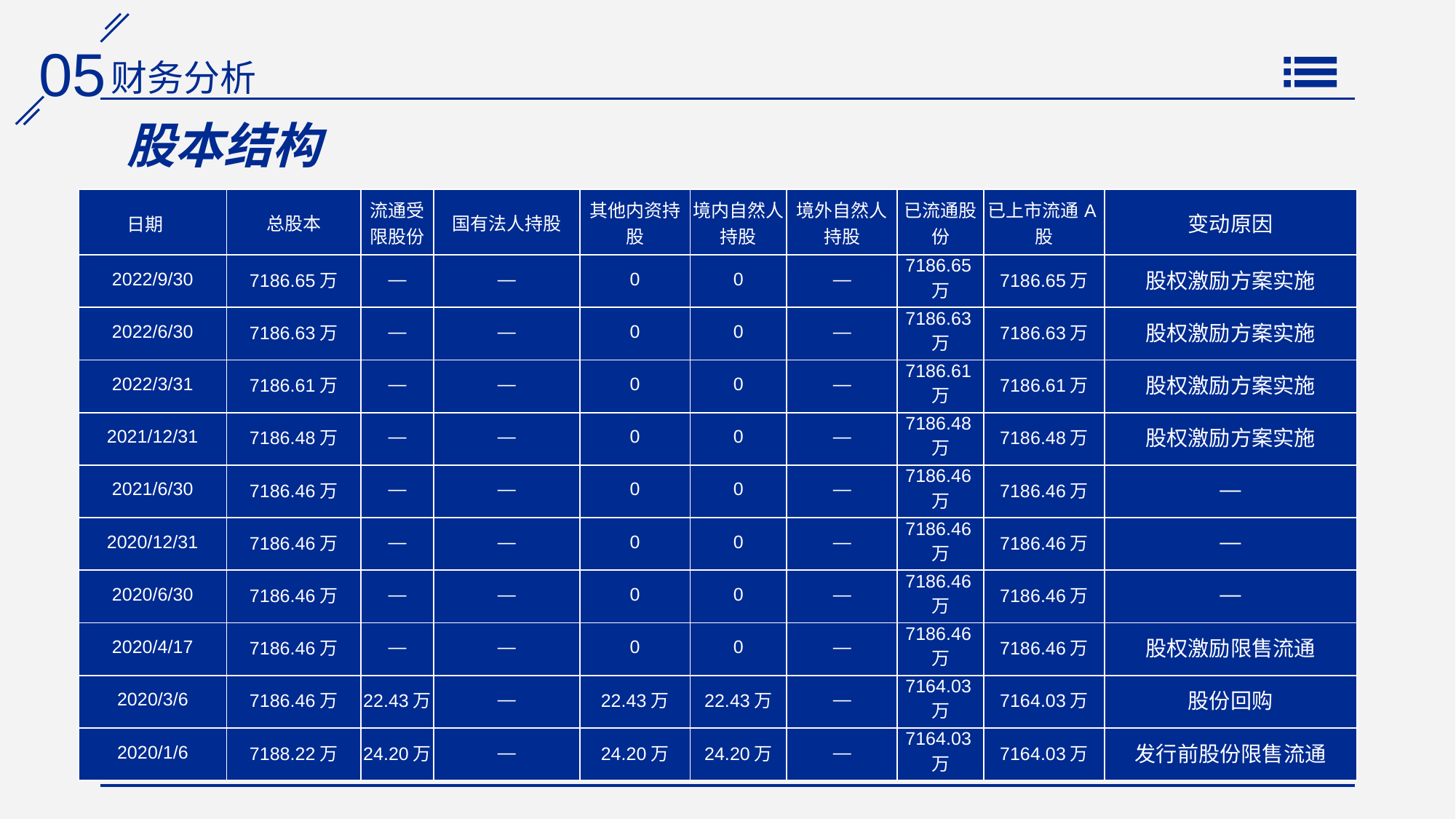

股本结构
|  | 总股本 | 流通受限股份 | 国有法人持股 | 其他内资持股 | 境内自然人持股 | 境外自然人持股 | 已流通股份 | 已上市流通A股 | 变动原因 |
| --- | --- | --- | --- | --- | --- | --- | --- | --- | --- |
| 2022/9/30 | 7186.65万 | — | — | 0 | 0 | — | 7186.65万 | 7186.65万 | 股权激励方案实施 |
| 2022/6/30 | 7186.63万 | — | — | 0 | 0 | — | 7186.63万 | 7186.63万 | 股权激励方案实施 |
| 2022/3/31 | 7186.61万 | — | — | 0 | 0 | — | 7186.61万 | 7186.61万 | 股权激励方案实施 |
| 2021/12/31 | 7186.48万 | — | — | 0 | 0 | — | 7186.48万 | 7186.48万 | 股权激励方案实施 |
| 2021/6/30 | 7186.46万 | — | — | 0 | 0 | — | 7186.46万 | 7186.46万 | — |
| 2020/12/31 | 7186.46万 | — | — | 0 | 0 | — | 7186.46万 | 7186.46万 | — |
| 2020/6/30 | 7186.46万 | — | — | 0 | 0 | — | 7186.46万 | 7186.46万 | — |
| 2020/4/17 | 7186.46万 | — | — | 0 | 0 | — | 7186.46万 | 7186.46万 | 股权激励限售流通 |
| 2020/3/6 | 7186.46万 | 22.43万 | — | 22.43万 | 22.43万 | — | 7164.03万 | 7164.03万 | 股份回购 |
| 2020/1/6 | 7188.22万 | 24.20万 | — | 24.20万 | 24.20万 | — | 7164.03万 | 7164.03万 | 发行前股份限售流通 |
日期